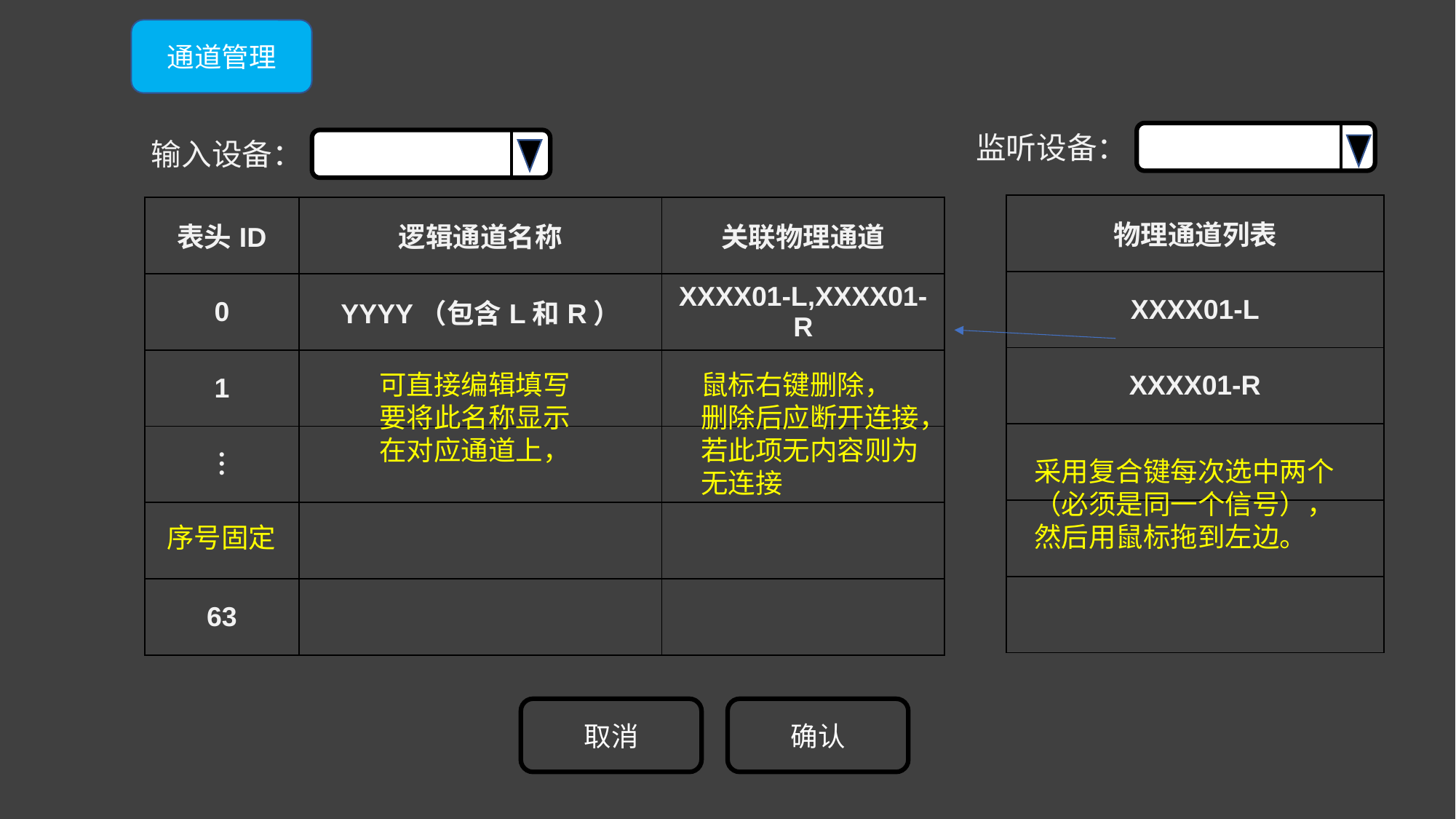

通道管理
监听设备：

输入设备：

| 物理通道列表 |
| --- |
| XXXX01-L |
| XXXX01-R |
|  |
|  |
|  |
| 表头ID | 逻辑通道名称 | 关联物理通道 |
| --- | --- | --- |
| 0 | YYYY（包含L和R） | XXXX01-L,XXXX01-R |
| 1 |  |  |
| ︙ |  |  |
|  |  |  |
| 63 |  |  |
可直接编辑填写
要将此名称显示
在对应通道上，
鼠标右键删除，
删除后应断开连接，
若此项无内容则为
无连接
采用复合键每次选中两个（必须是同一个信号），然后用鼠标拖到左边。
序号固定
取消
确认